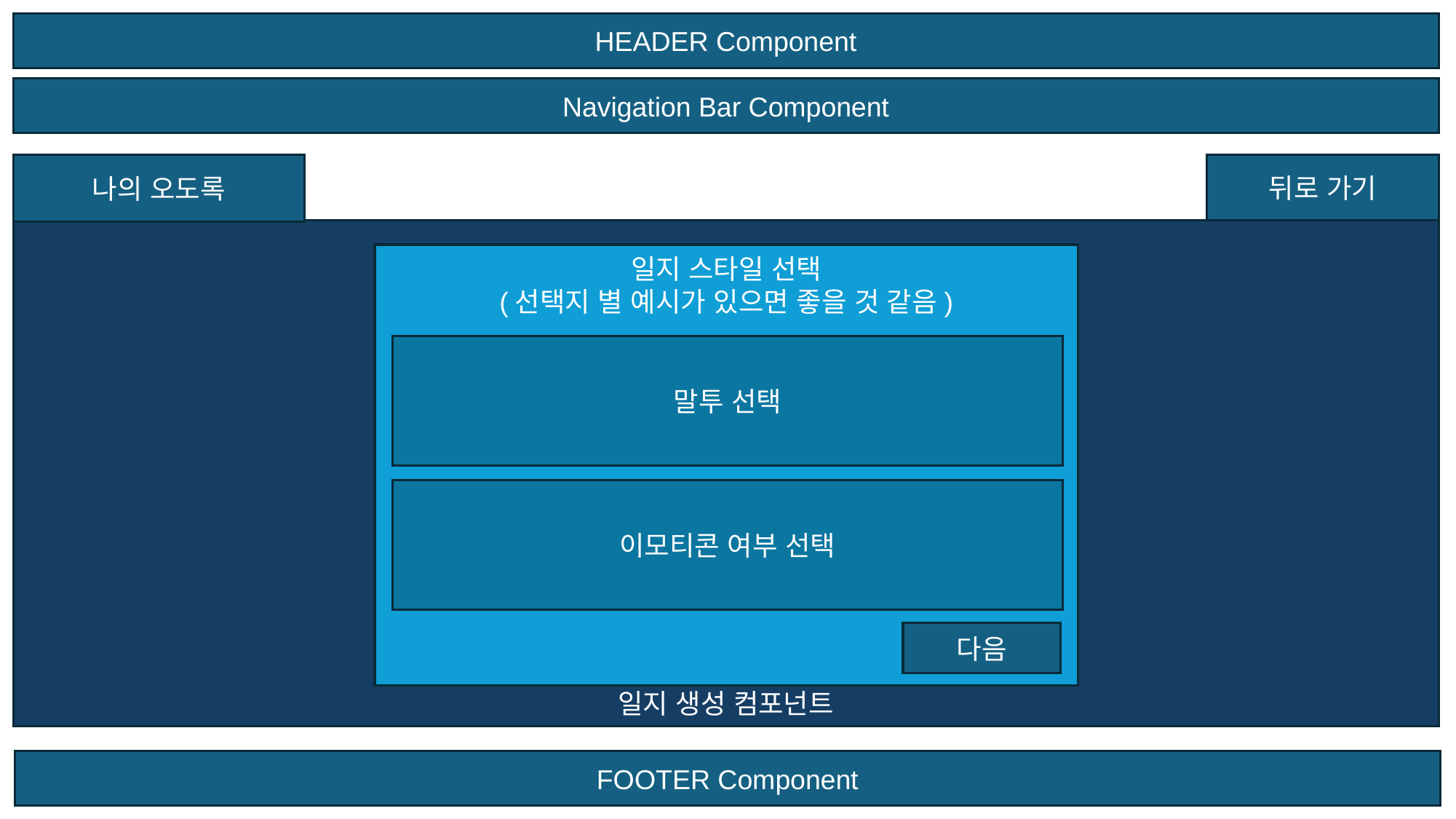

HEADER Component
Navigation Bar Component
뒤로 가기
나의 오도록

일지 생성 컴포넌트
일지 스타일 선택
(선택지 별 예시가 있으면 좋을 것 같음)

말투 선택
이모티콘 여부 선택
다음
FOOTER Component